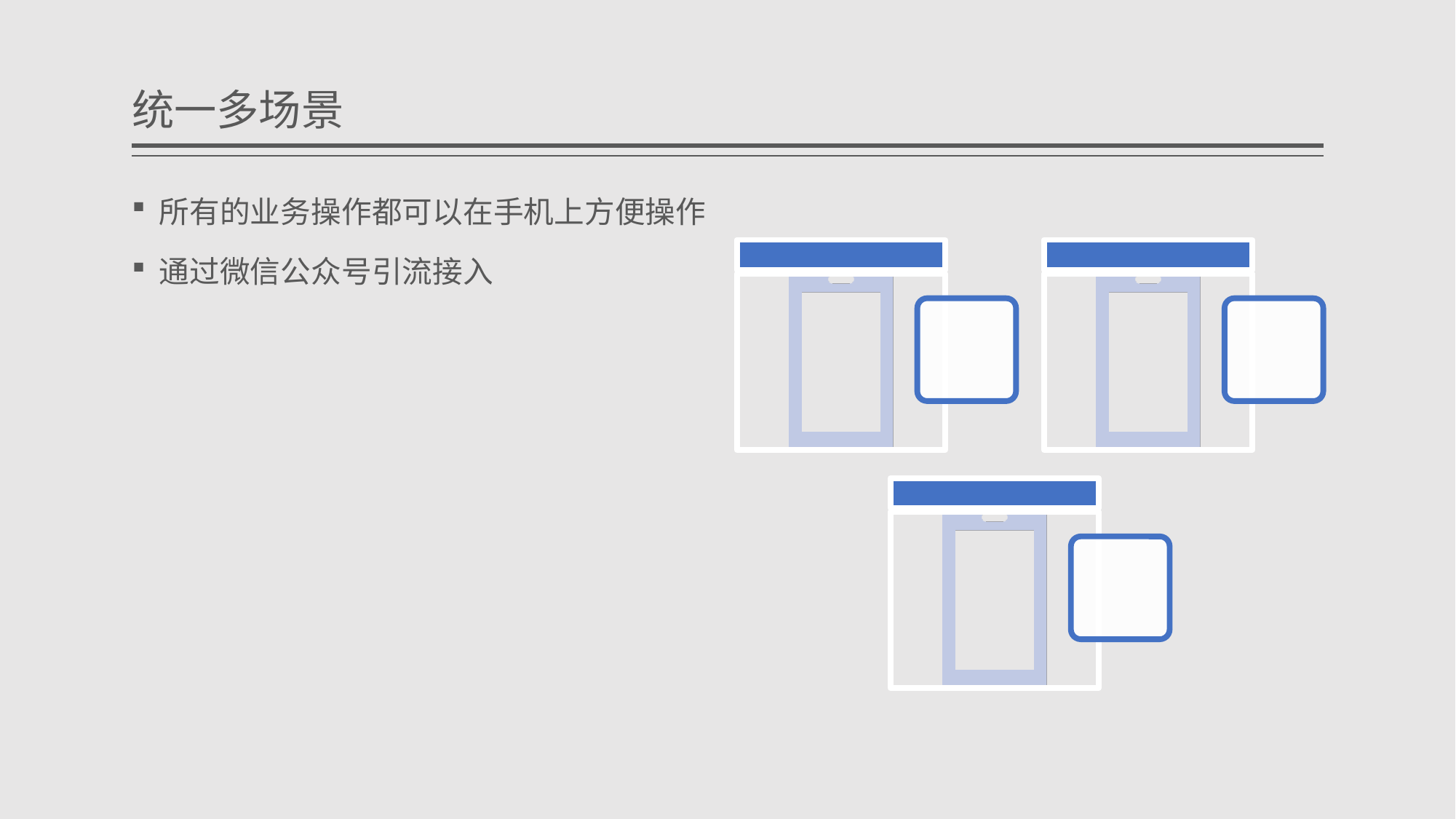

# 统一多场景
所有的业务操作都可以在手机上方便操作
通过微信公众号引流接入